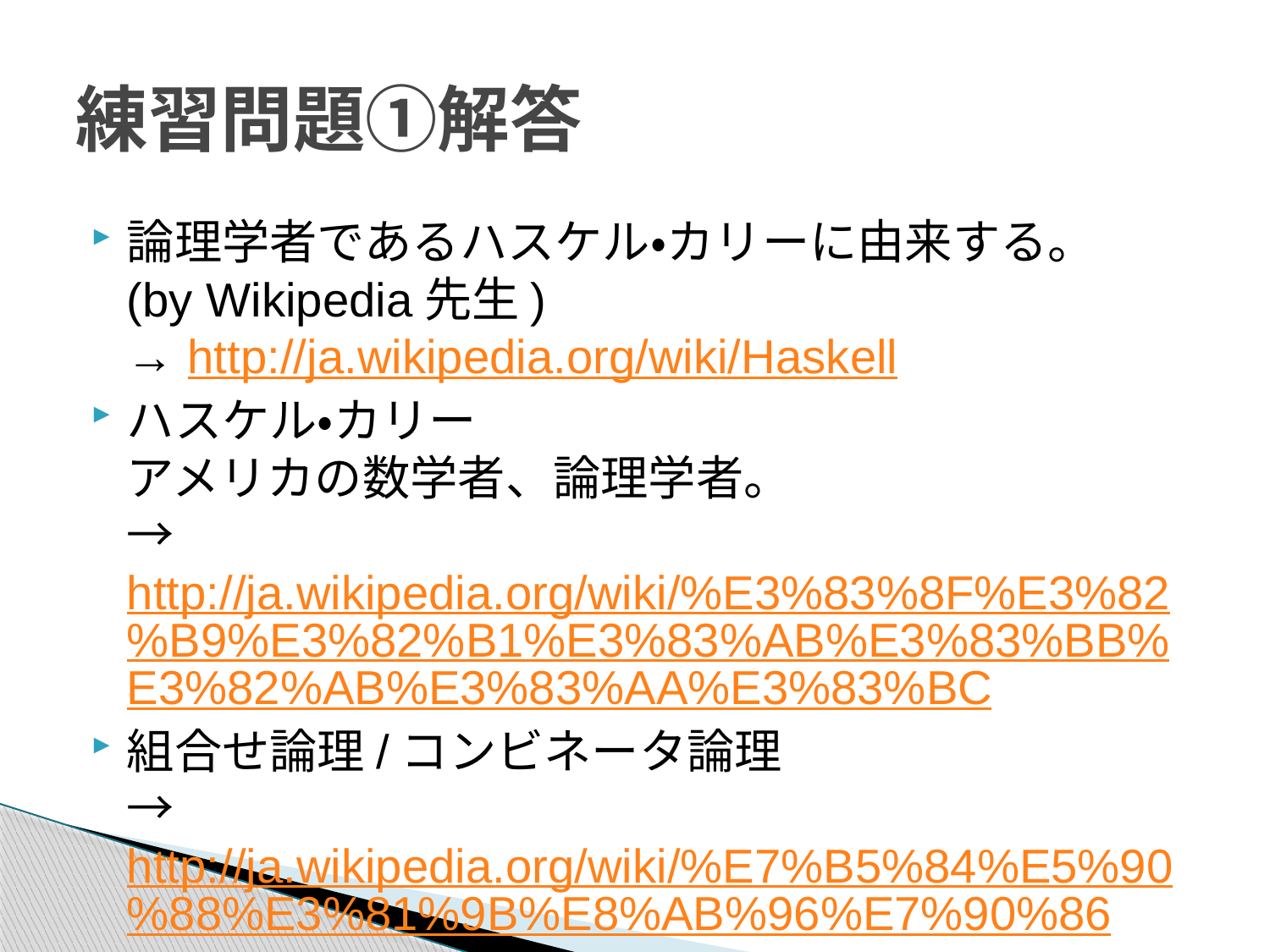

# 練習問題①解答
論理学者であるハスケル・カリーに由来する。
(by Wikipedia先生)
→ http://ja.wikipedia.org/wiki/Haskell
ハスケル・カリー
アメリカの数学者、論理学者。
→http://ja.wikipedia.org/wiki/%E3%83%8F%E3%82%B9%E3%82%B1%E3%83%AB%E3%83%BB%E3%82%AB%E3%83%AA%E3%83%BC
組合せ論理/コンビネータ論理
→http://ja.wikipedia.org/wiki/%E7%B5%84%E5%90%88%E3%81%9B%E8%AB%96%E7%90%86